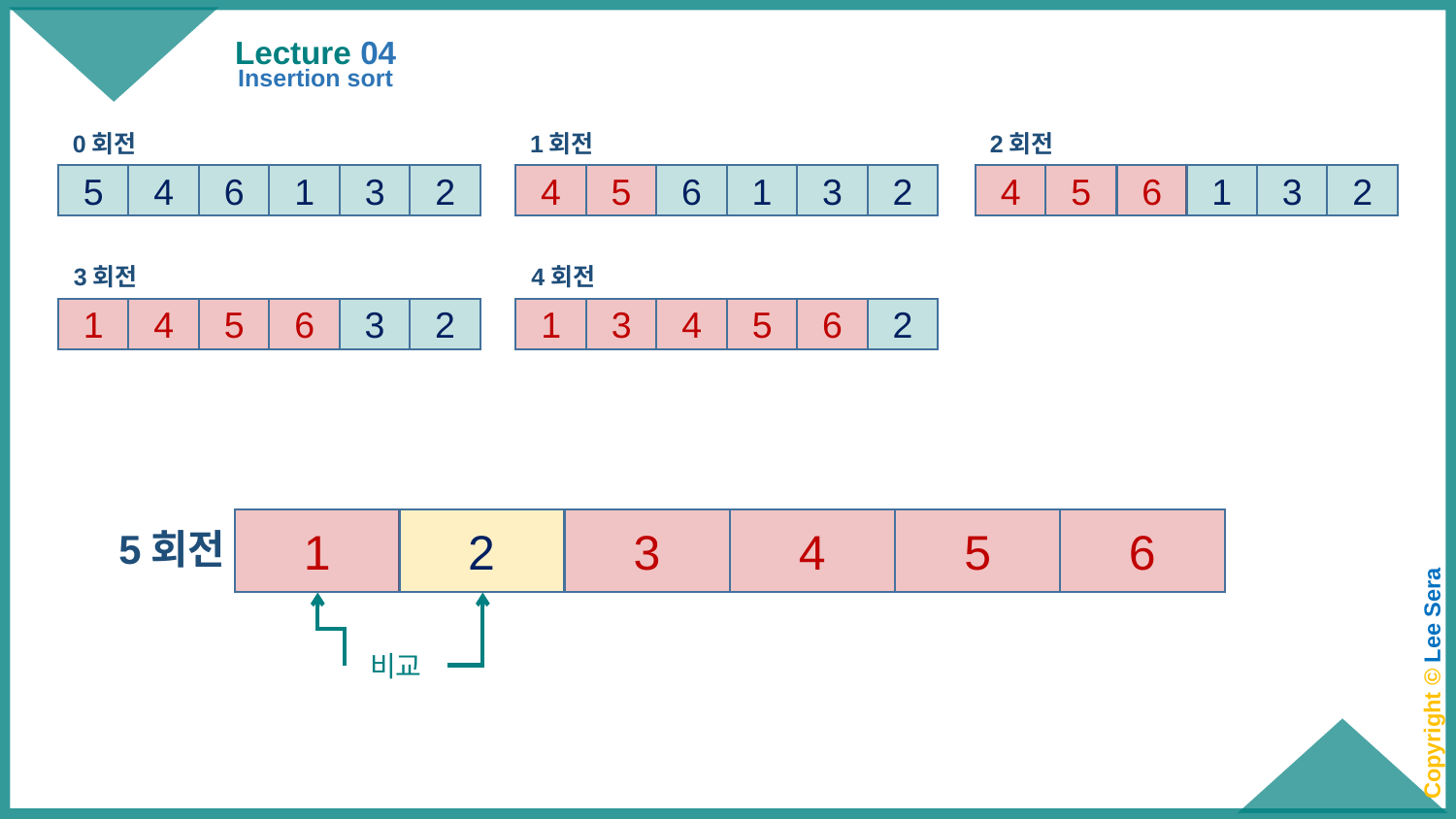

# Lecture 04
Insertion sort
0회전
5
4
6
1
3
2
1회전
4
5
6
1
3
2
2회전
4
5
6
1
3
2
3회전
1
4
5
6
3
2
4회전
1
3
4
5
6
2
3
6
5
4
2
1
5회전
비교
Copyright © Lee Sera